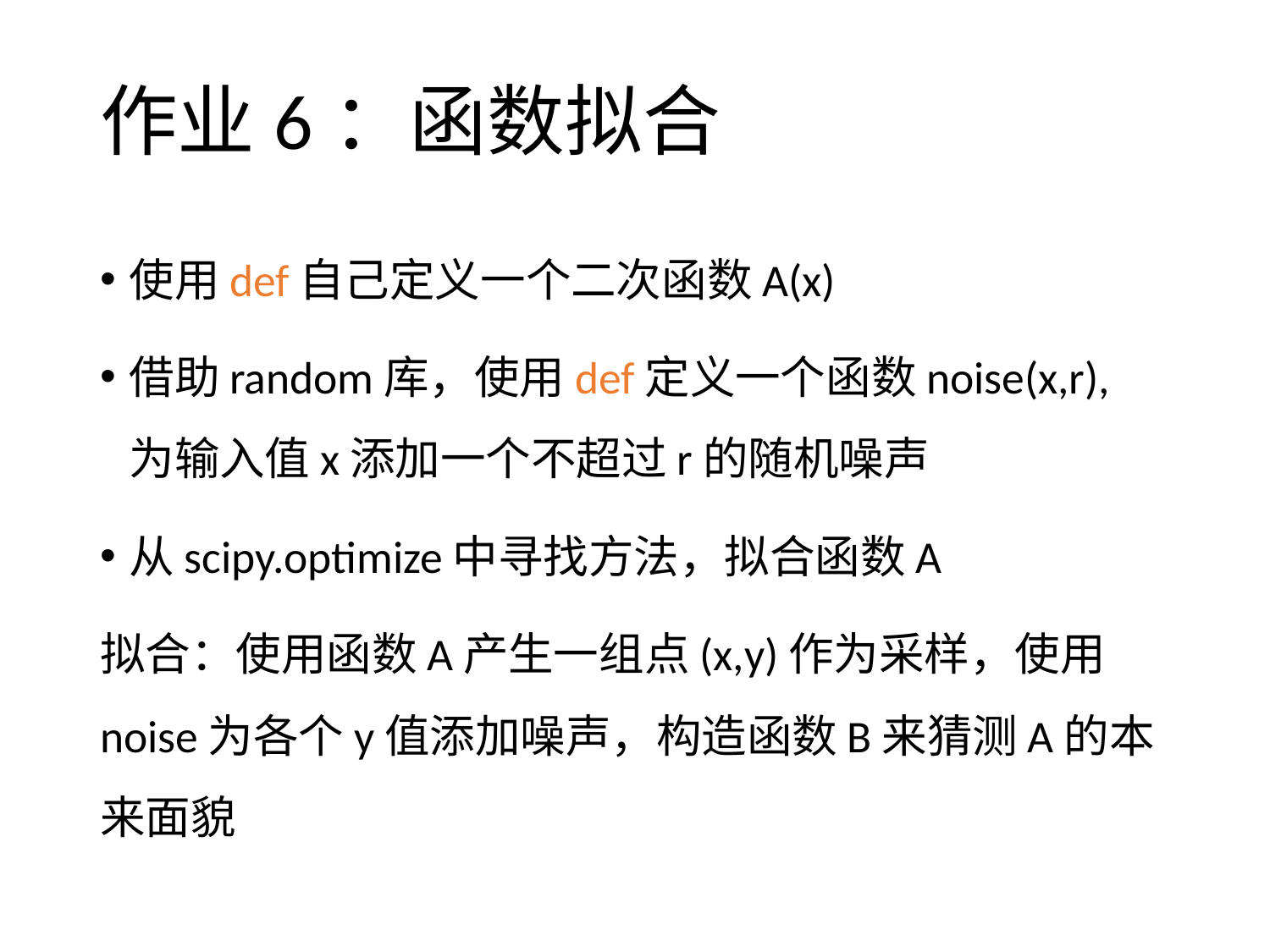

# 作业6：函数拟合
使用def自己定义一个二次函数A(x)
借助random库，使用def定义一个函数noise(x,r), 为输入值x添加一个不超过r的随机噪声
从scipy.optimize中寻找方法，拟合函数A
拟合：使用函数A产生一组点(x,y)作为采样，使用noise为各个y值添加噪声，构造函数B来猜测A的本来面貌